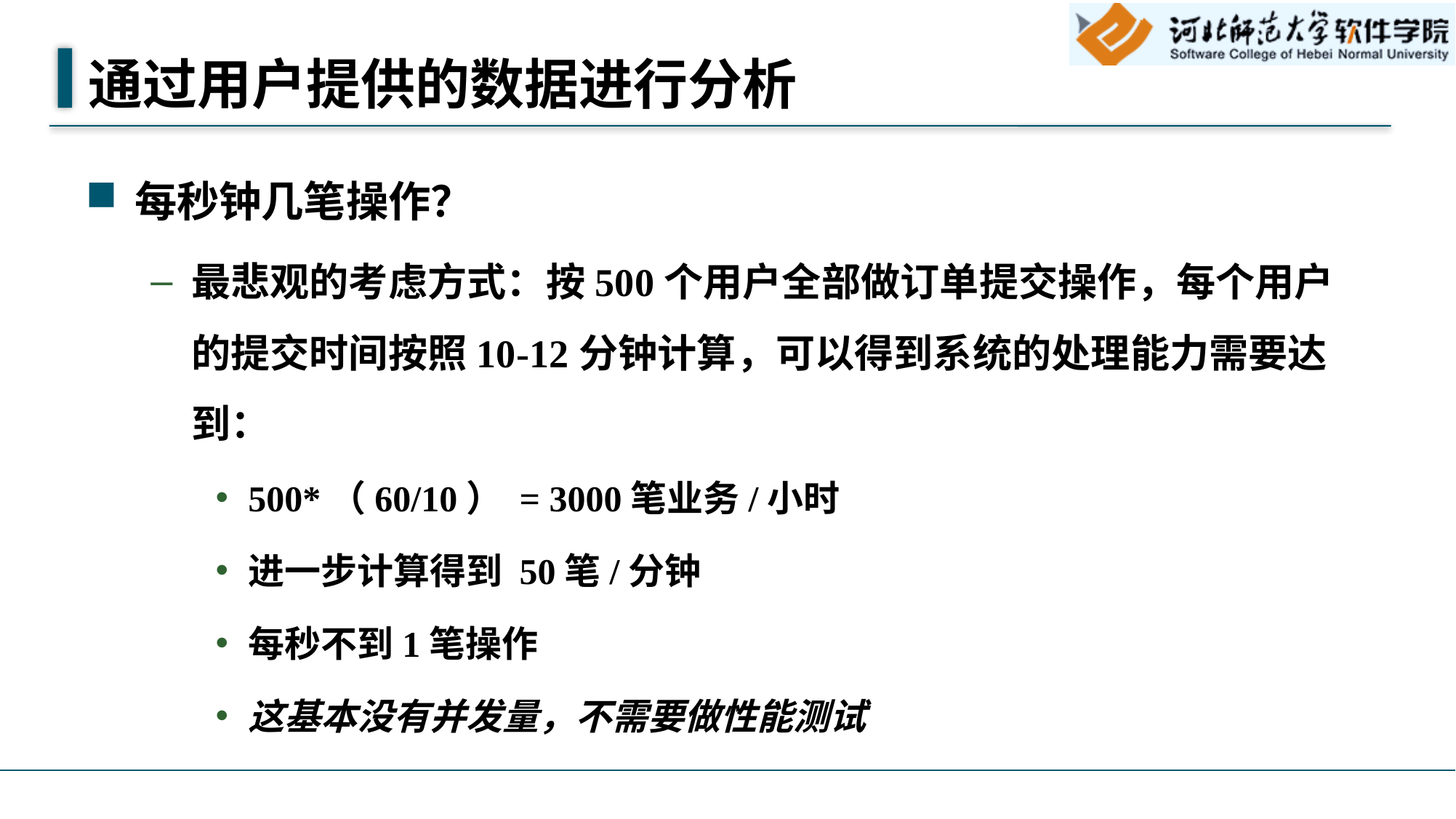

# 通过用户提供的数据进行分析
每秒钟几笔操作？
最悲观的考虑方式：按500个用户全部做订单提交操作，每个用户的提交时间按照10-12分钟计算，可以得到系统的处理能力需要达到：
500*（60/10） = 3000笔业务/小时
进一步计算得到 50笔/分钟
每秒不到1笔操作
这基本没有并发量，不需要做性能测试